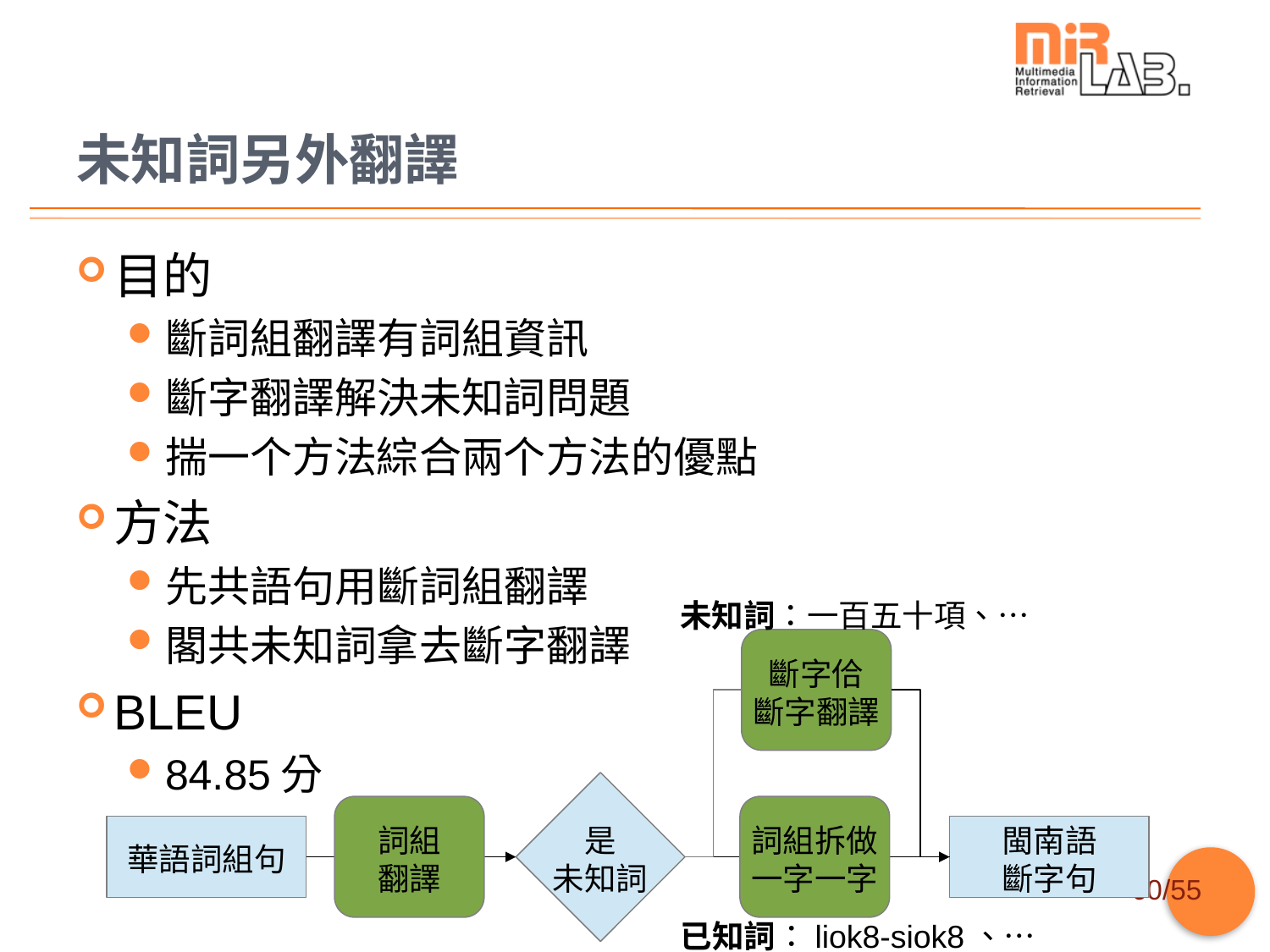

# 未知詞另外翻譯
目的
斷詞組翻譯有詞組資訊
斷字翻譯解決未知詞問題
揣一个方法綜合兩个方法的優點
方法
先共語句用斷詞組翻譯
閣共未知詞拿去斷字翻譯
BLEU
84.85分
未知詞：一百五十項、…
斷字佮
斷字翻譯
是
未知詞
詞組
翻譯
詞組拆做
一字一字
華語詞組句
閩南語
斷字句
已知詞：liok8-siok8、…